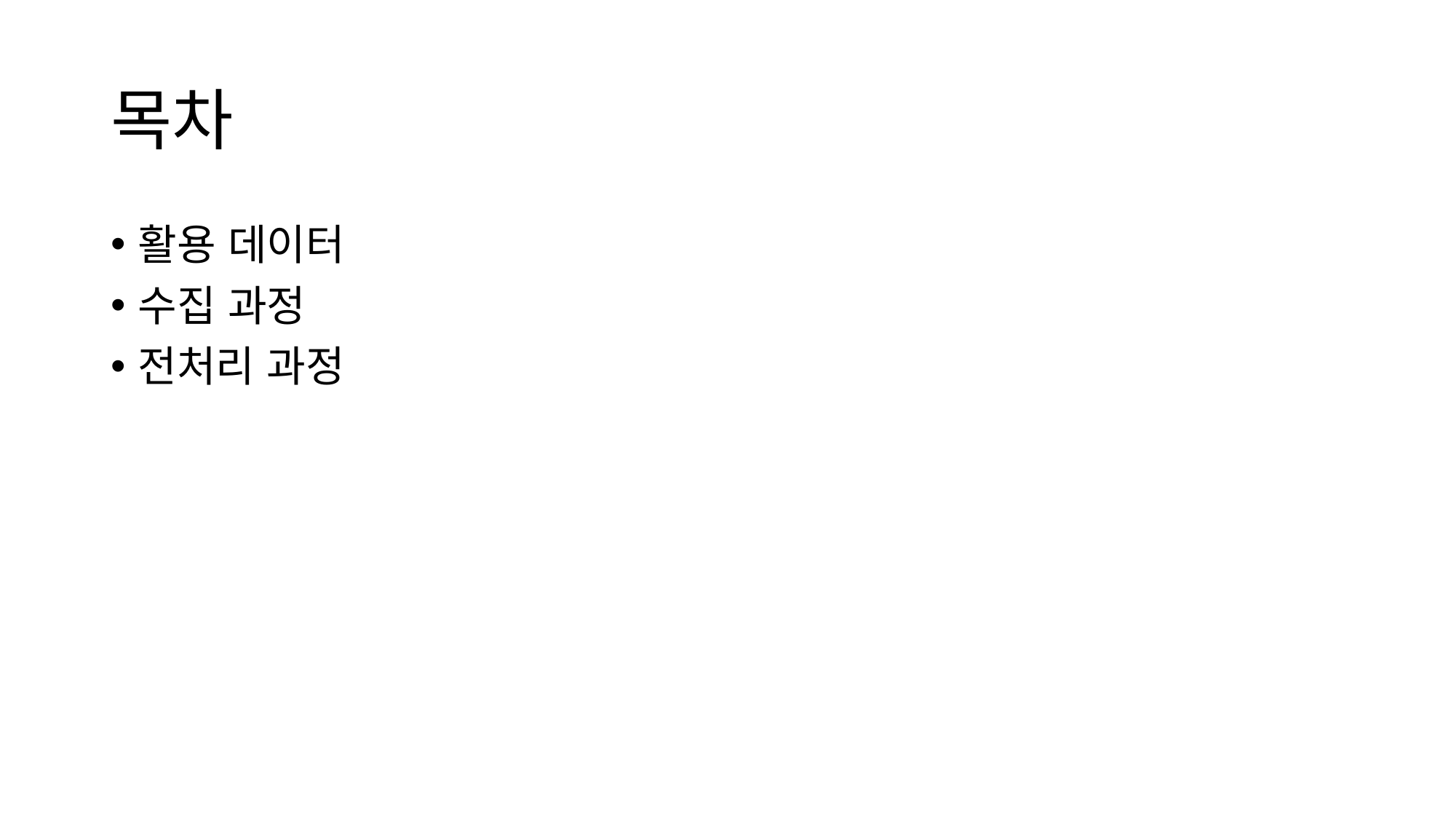

# 목차
활용 데이터
수집 과정
전처리 과정